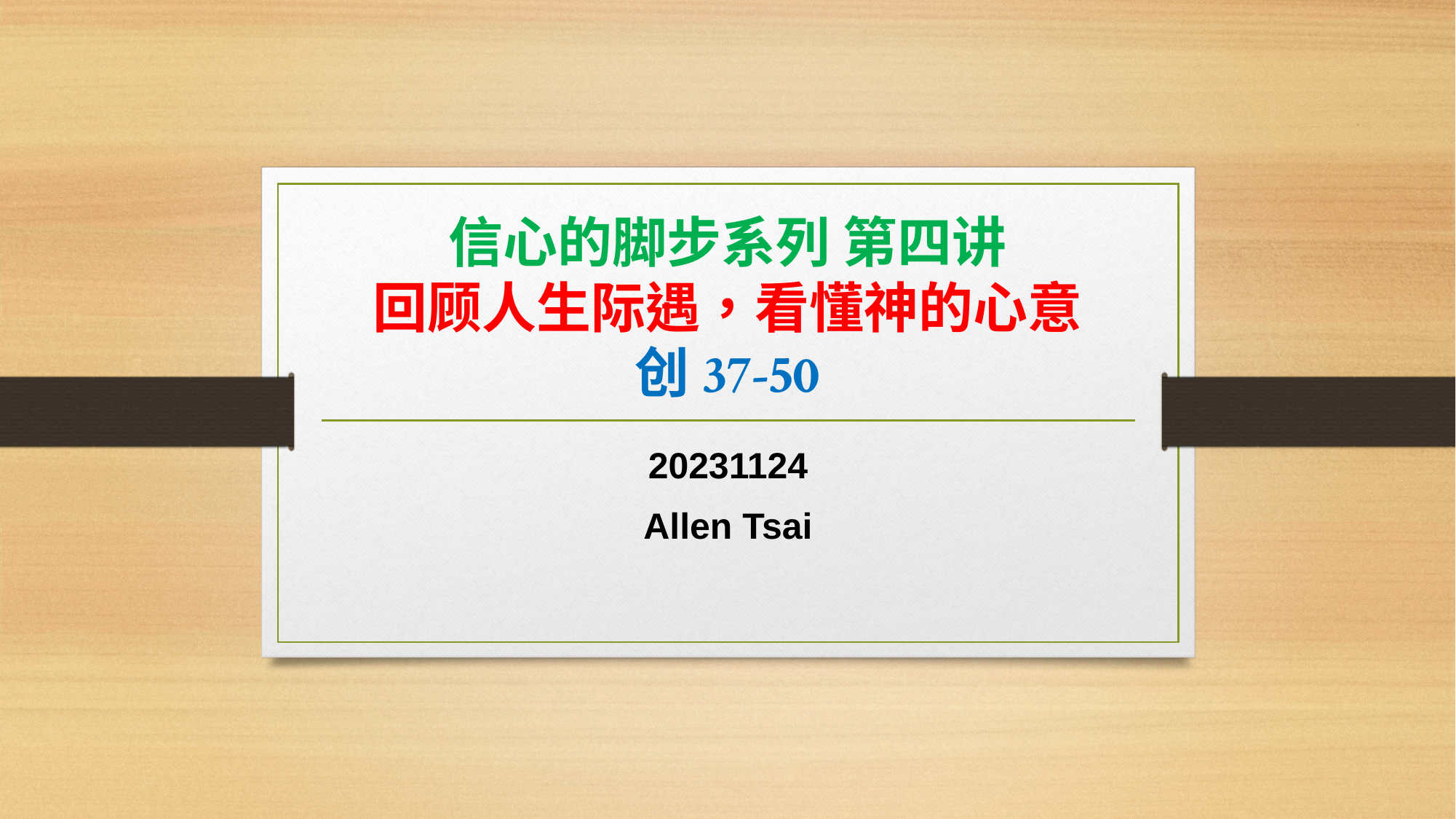

# 信心的脚步系列 第四讲 回顾人生际遇，看懂神的心意 创37-50
20231124
Allen Tsai